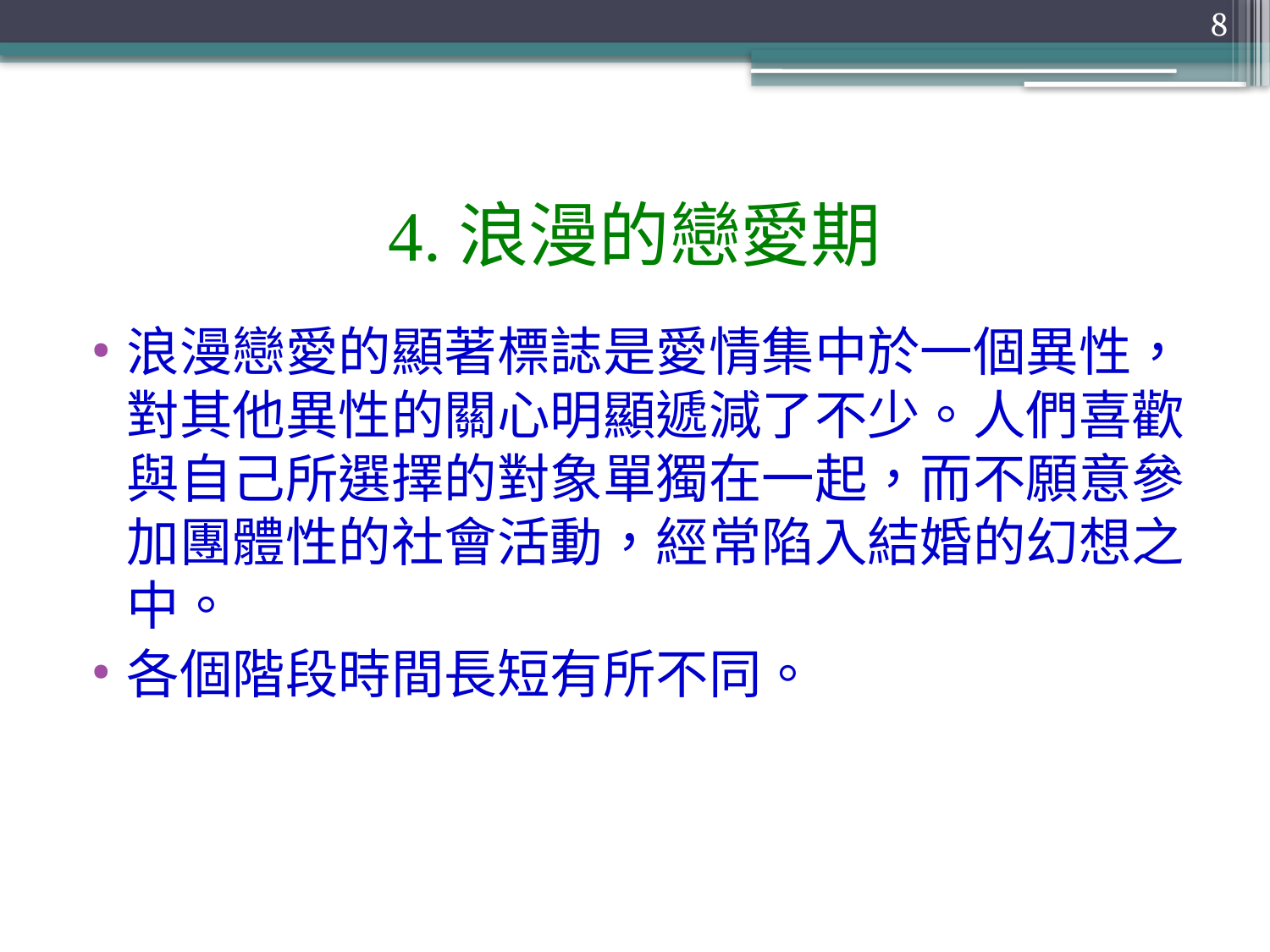

8
# 4.浪漫的戀愛期
浪漫戀愛的顯著標誌是愛情集中於一個異性，對其他異性的關心明顯遞減了不少。人們喜歡與自己所選擇的對象單獨在一起，而不願意參加團體性的社會活動，經常陷入結婚的幻想之中。
各個階段時間長短有所不同。